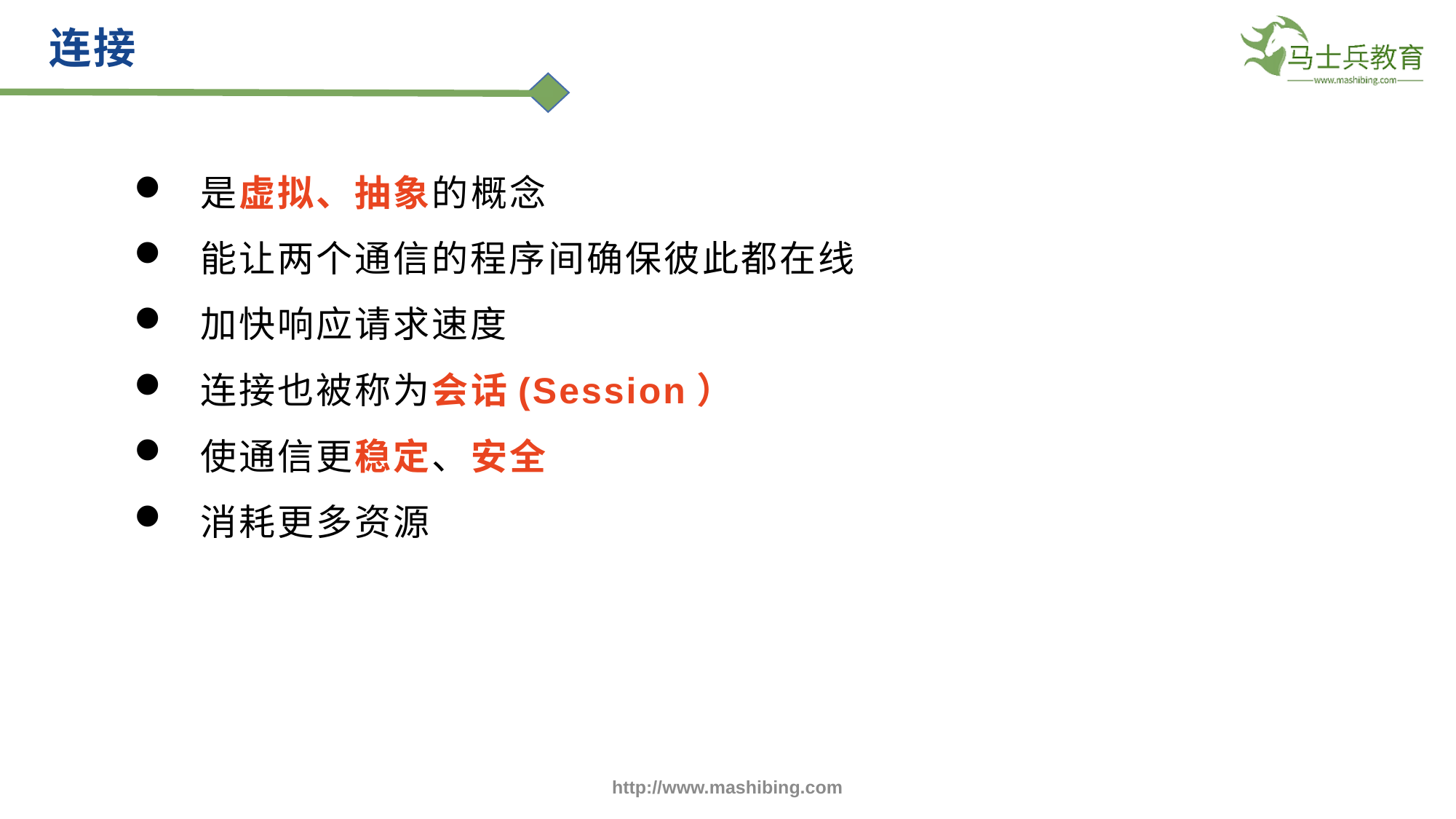

连接
是虚拟、抽象的概念
能让两个通信的程序间确保彼此都在线
加快响应请求速度
连接也被称为会话(Session）
使通信更稳定、安全
消耗更多资源